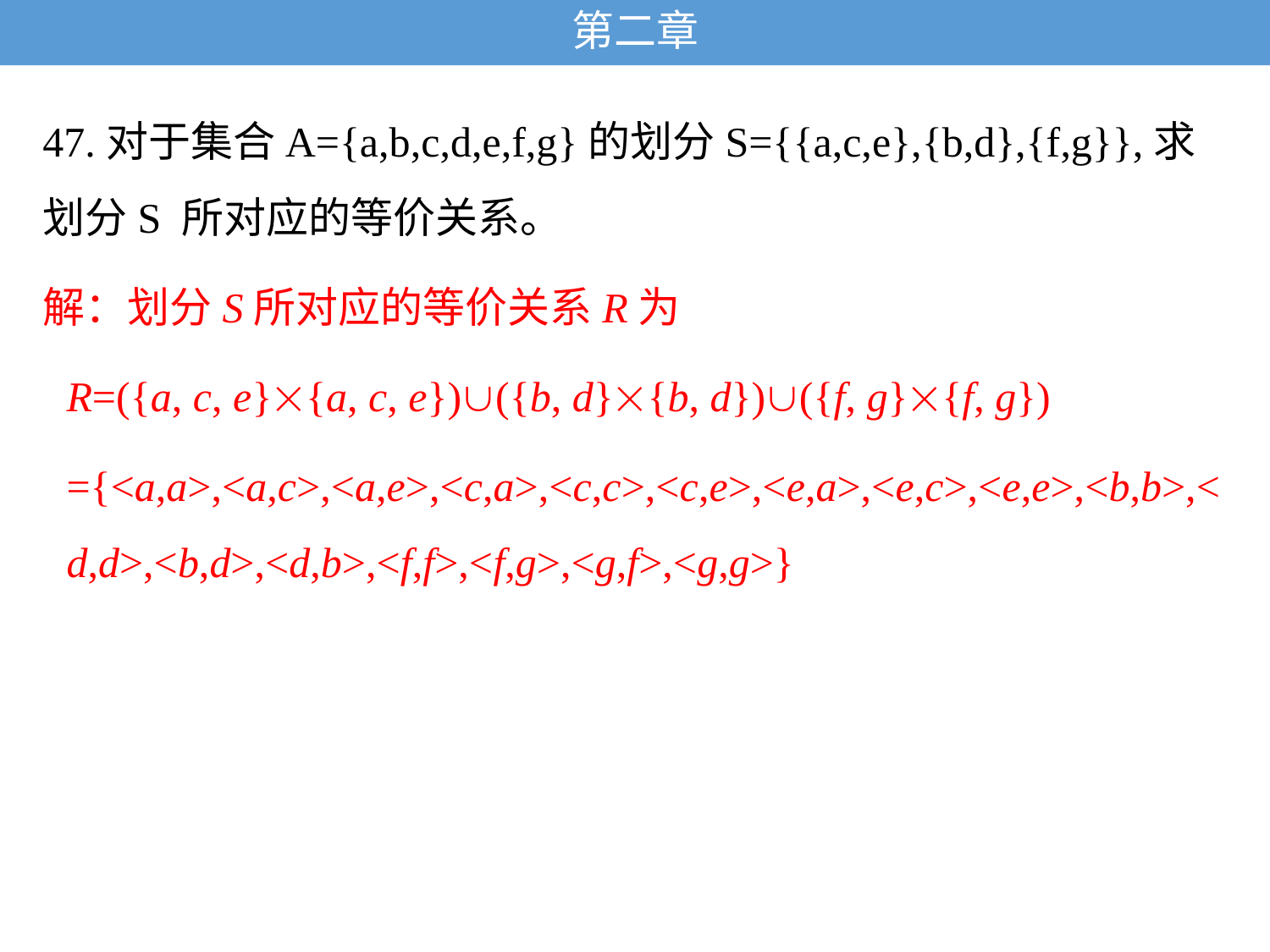

# 第二章
47.对于集合A={a,b,c,d,e,f,g}的划分S={{a,c,e},{b,d},{f,g}},求划分S 所对应的等价关系。
解：划分S所对应的等价关系R为
R=({a, c, e}×{a, c, e})∪({b, d}×{b, d})∪({f, g}×{f, g})
={<a,a>,<a,c>,<a,e>,<c,a>,<c,c>,<c,e>,<e,a>,<e,c>,<e,e>,<b,b>,<d,d>,<b,d>,<d,b>,<f,f>,<f,g>,<g,f>,<g,g>}